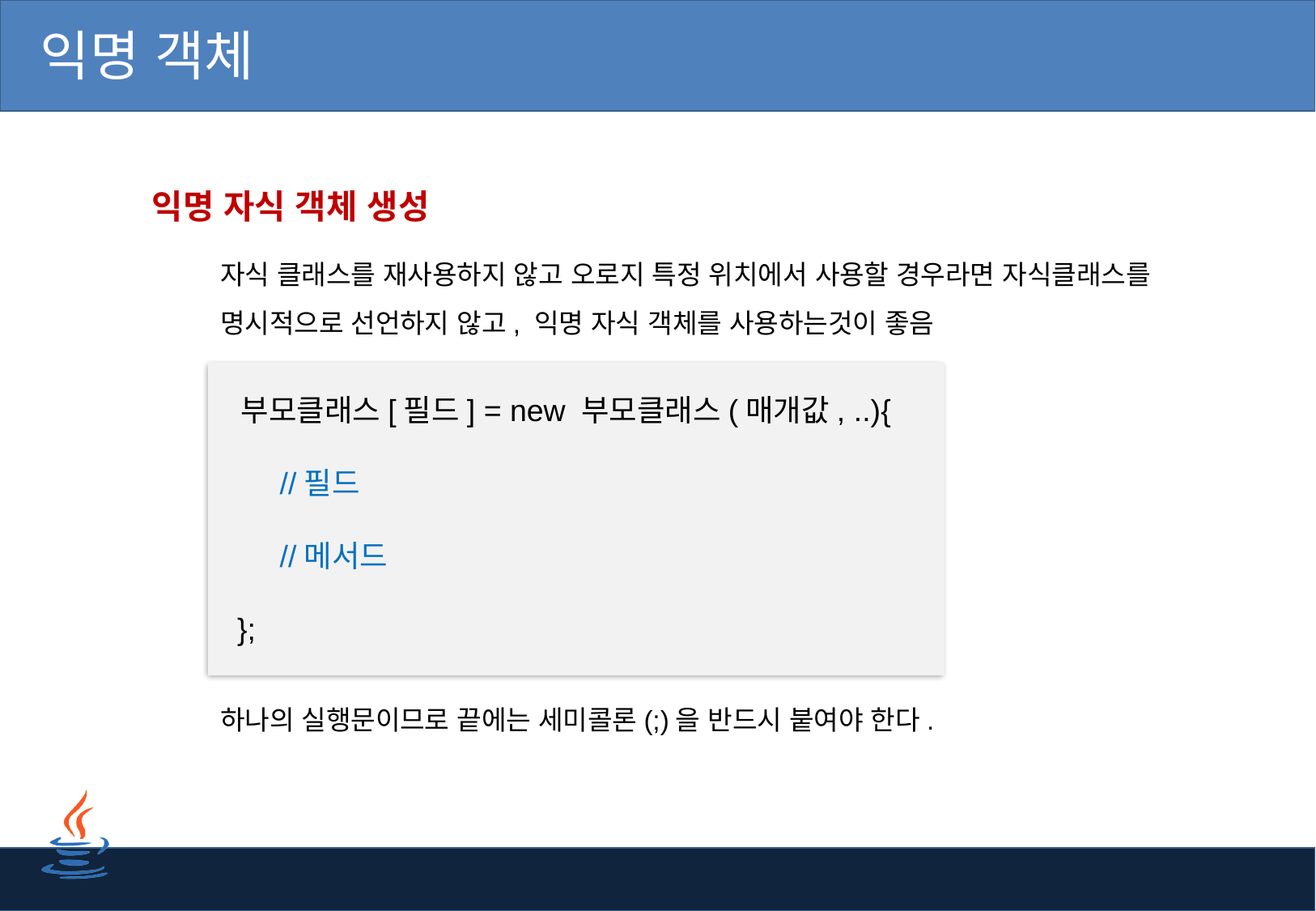

# 익명 객체
 익명 자식 객체 생성
자식 클래스를 재사용하지 않고 오로지 특정 위치에서 사용할 경우라면 자식클래스를 명시적으로 선언하지 않고, 익명 자식 객체를 사용하는것이 좋음
  부모클래스[필드] = new 부모클래스(매개값, ..){

       //필드

       //메서드

  };
하나의 실행문이므로 끝에는 세미콜론(;)을 반드시 붙여야 한다.
54